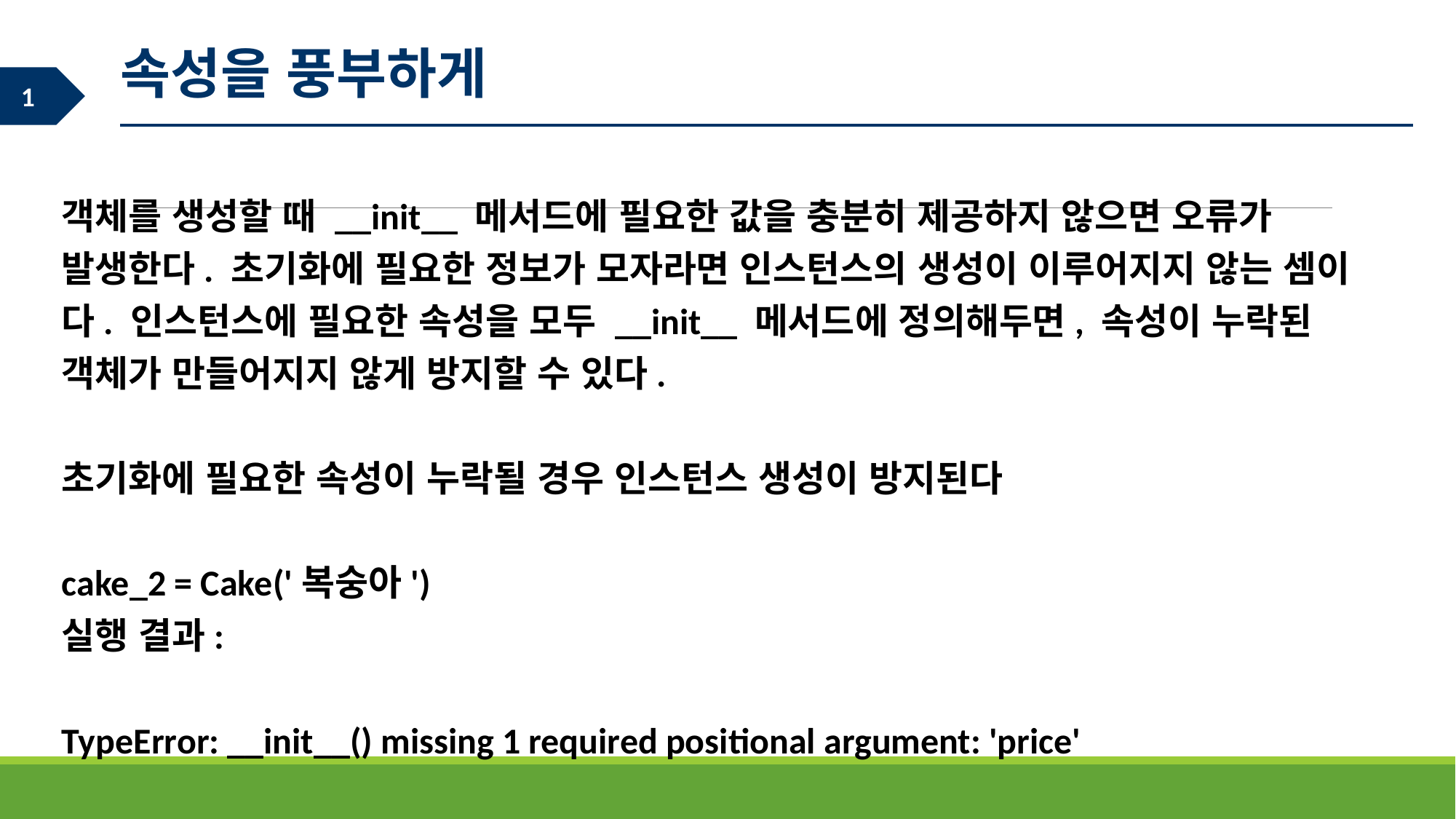

속성을 풍부하게

객체를 생성할 때 __init__ 메서드에 필요한 값을 충분히 제공하지 않으면 오류가 발생한다. 초기화에 필요한 정보가 모자라면 인스턴스의 생성이 이루어지지 않는 셈이다. 인스턴스에 필요한 속성을 모두 __init__ 메서드에 정의해두면, 속성이 누락된 객체가 만들어지지 않게 방지할 수 있다.

초기화에 필요한 속성이 누락될 경우 인스턴스 생성이 방지된다

cake_2 = Cake('복숭아')
실행 결과:

TypeError: __init__() missing 1 required positional argument: 'price'